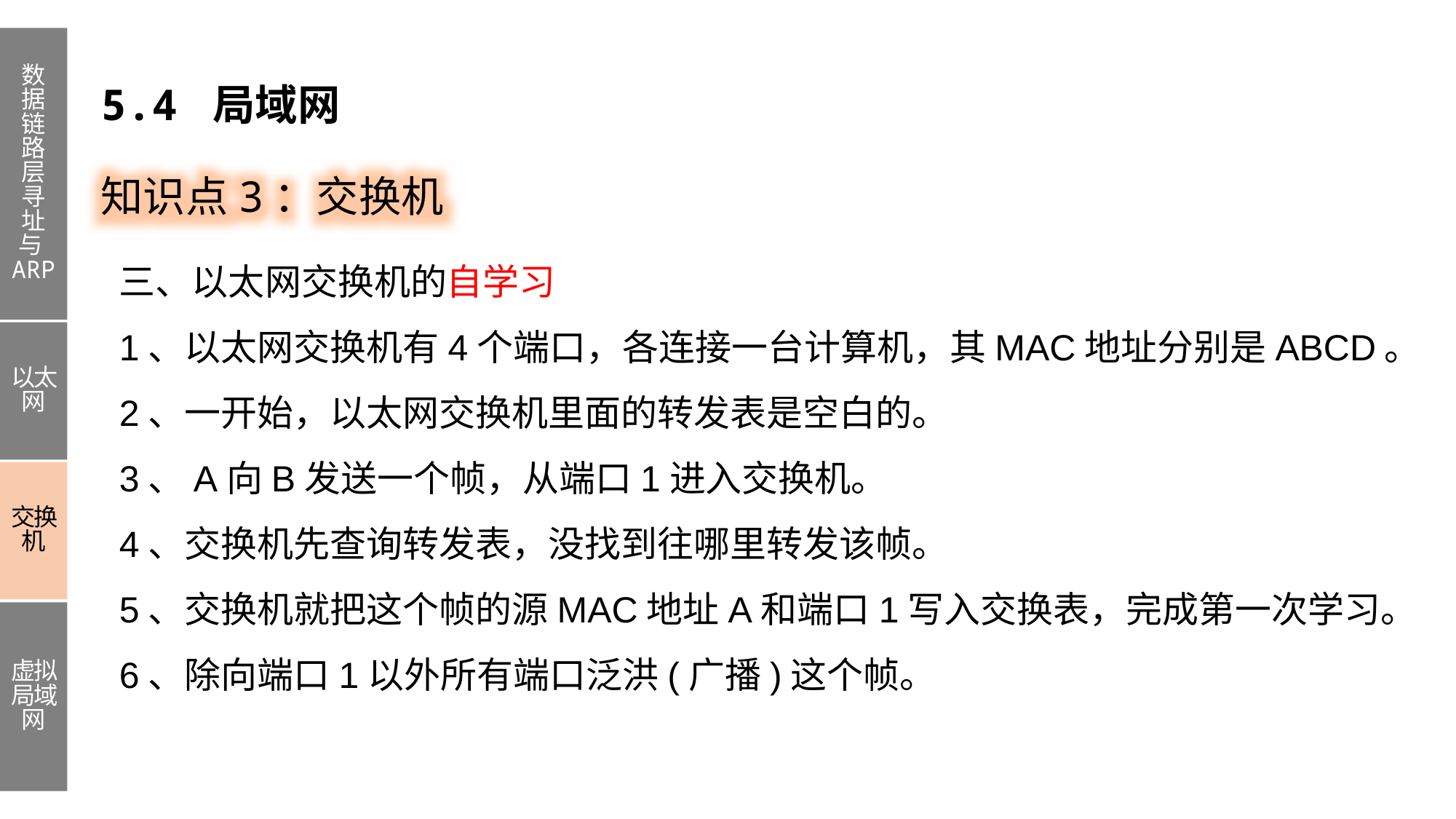

数据链路层寻址与ARP
以太网
交换机
虚拟局域网
5.4 局域网
知识点3：交换机
三、以太网交换机的自学习
1、以太网交换机有4个端口，各连接一台计算机，其MAC地址分别是ABCD。
2、一开始，以太网交换机里面的转发表是空白的。
3、A向B发送一个帧，从端口1进入交换机。
4、交换机先查询转发表，没找到往哪里转发该帧。
5、交换机就把这个帧的源MAC地址A和端口1写入交换表，完成第一次学习。
6、除向端口1以外所有端口泛洪(广播)这个帧。